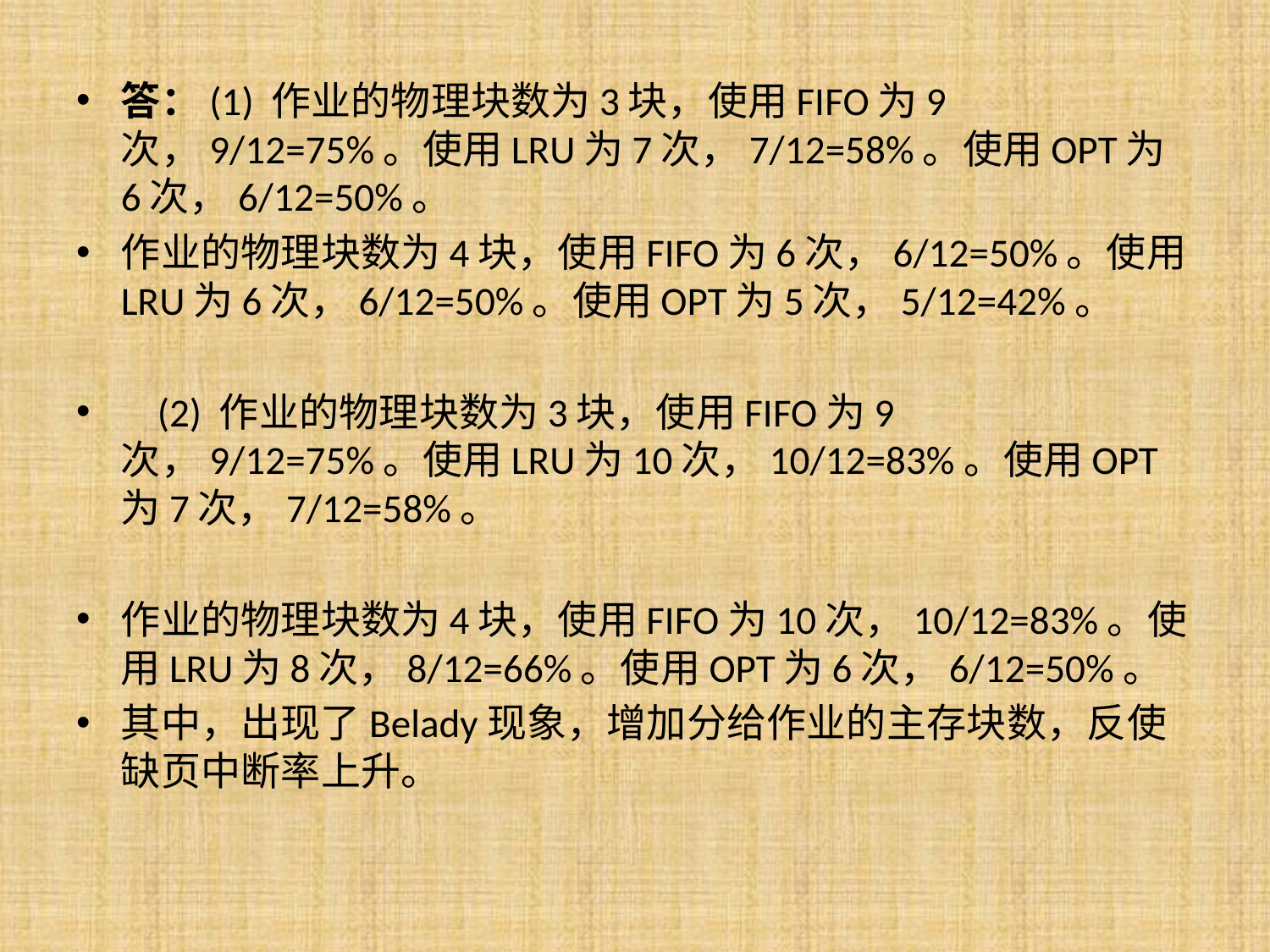

答：(1) 作业的物理块数为3块，使用FIFO为9次，9/12=75%。使用LRU为7次，7/12=58%。使用OPT为6次，6/12=50%。
作业的物理块数为4块，使用FIFO为6次，6/12=50%。使用LRU为6次，6/12=50%。使用OPT为5次，5/12=42%。

    (2) 作业的物理块数为3块，使用FIFO为9次，9/12=75%。使用LRU为10次，10/12=83%。使用OPT为7次，7/12=58%。

作业的物理块数为4块，使用FIFO为10次，10/12=83%。使用LRU为8次，8/12=66%。使用OPT为6次，6/12=50%。
其中，出现了Belady现象，增加分给作业的主存块数，反使缺页中断率上升。